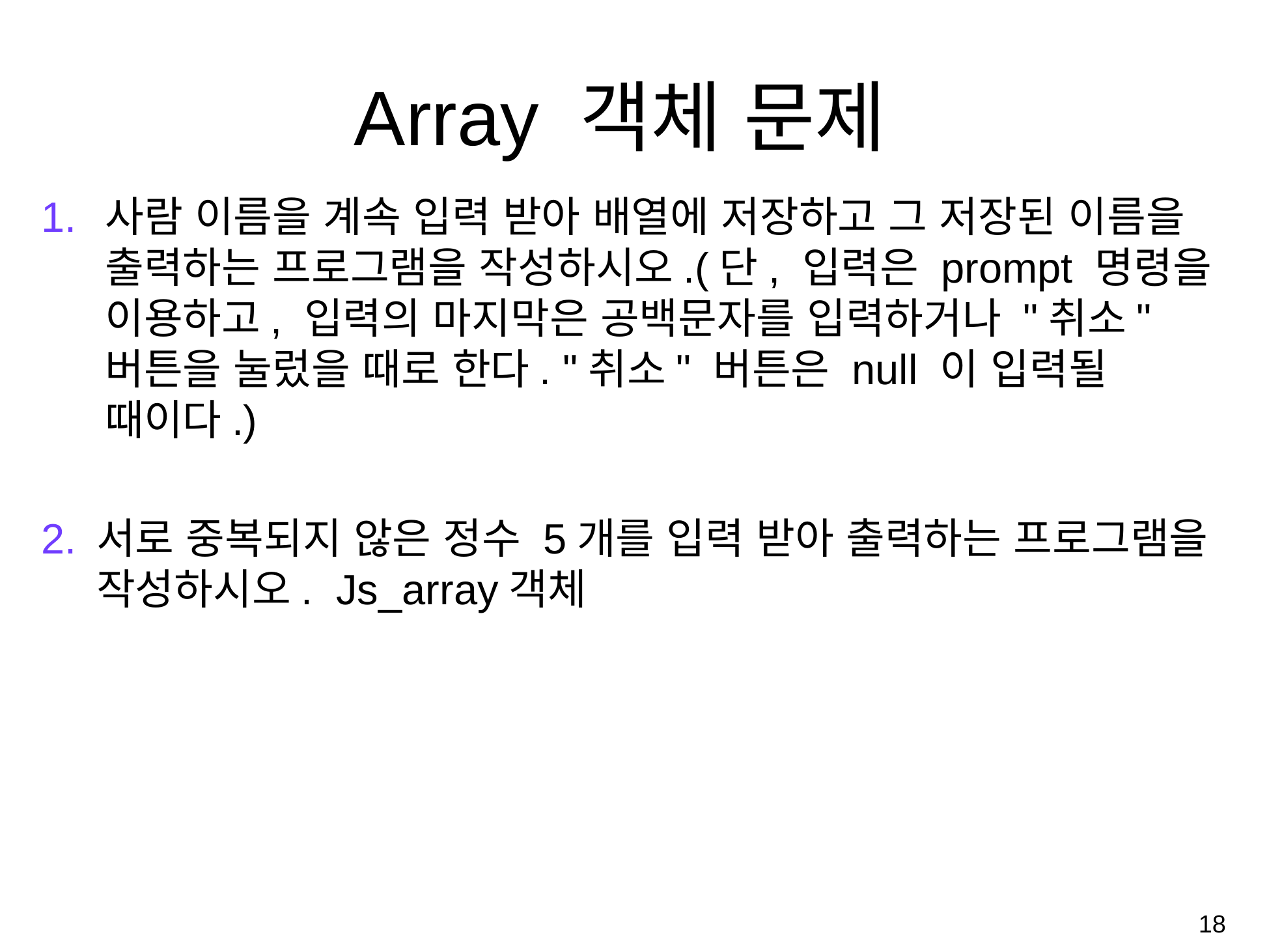

# Array 객체 문제
사람 이름을 계속 입력 받아 배열에 저장하고 그 저장된 이름을 출력하는 프로그램을 작성하시오.(단, 입력은 prompt 명령을 이용하고, 입력의 마지막은 공백문자를 입력하거나 "취소" 버튼을 눌렀을 때로 한다. "취소" 버튼은 null 이 입력될 때이다.)

서로 중복되지 않은 정수 5개를 입력 받아 출력하는 프로그램을 작성하시오.  Js_array객체
18